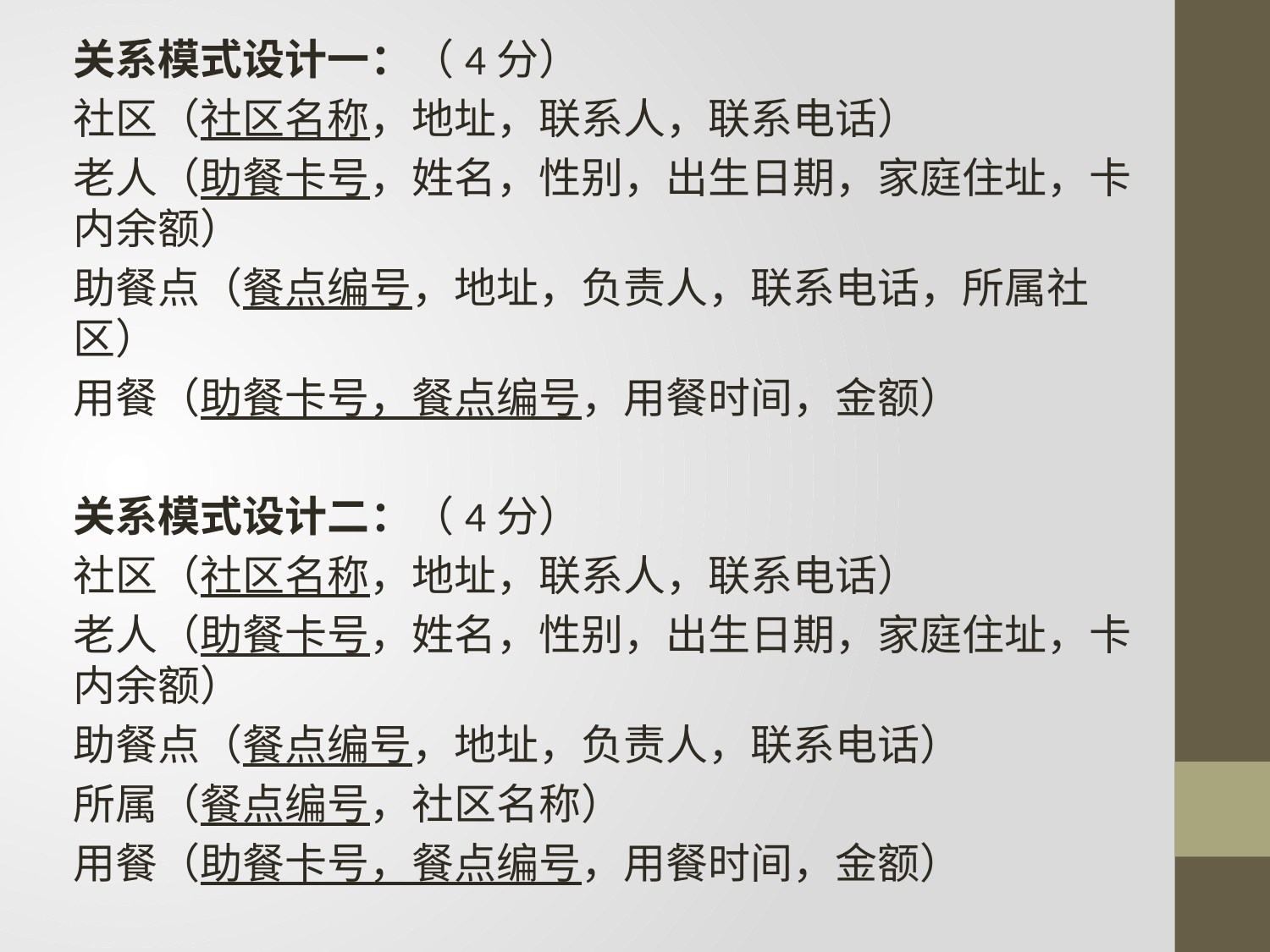

关系模式设计一：（4分）
社区（社区名称，地址，联系人，联系电话）
老人（助餐卡号，姓名，性别，出生日期，家庭住址，卡内余额）
助餐点（餐点编号，地址，负责人，联系电话，所属社区）
用餐（助餐卡号，餐点编号，用餐时间，金额）

关系模式设计二：（4分）
社区（社区名称，地址，联系人，联系电话）
老人（助餐卡号，姓名，性别，出生日期，家庭住址，卡内余额）
助餐点（餐点编号，地址，负责人，联系电话）
所属（餐点编号，社区名称）
用餐（助餐卡号，餐点编号，用餐时间，金额）